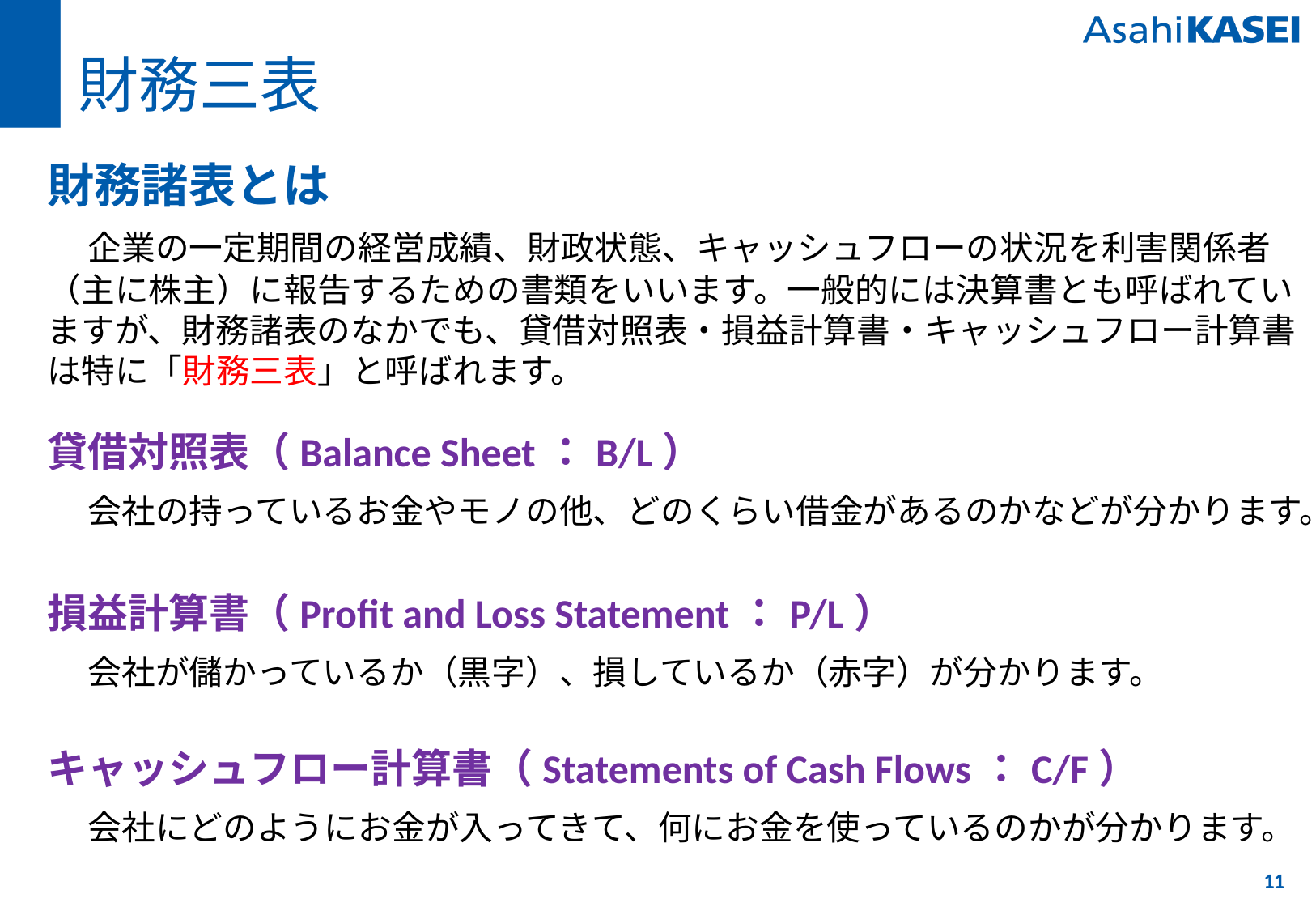

# 財務三表
財務諸表とは
　企業の一定期間の経営成績、財政状態、キャッシュフローの状況を利害関係者（主に株主）に報告するための書類をいいます。一般的には決算書とも呼ばれていますが、財務諸表のなかでも、貸借対照表・損益計算書・キャッシュフロー計算書は特に「財務三表」と呼ばれます。

貸借対照表（Balance Sheet：B/L）
　会社の持っているお金やモノの他、どのくらい借金があるのかなどが分かります。

損益計算書（Profit and Loss Statement：P/L）
　会社が儲かっているか（黒字）、損しているか（赤字）が分かります。

キャッシュフロー計算書（Statements of Cash Flows：C/F）
　会社にどのようにお金が入ってきて、何にお金を使っているのかが分かります。